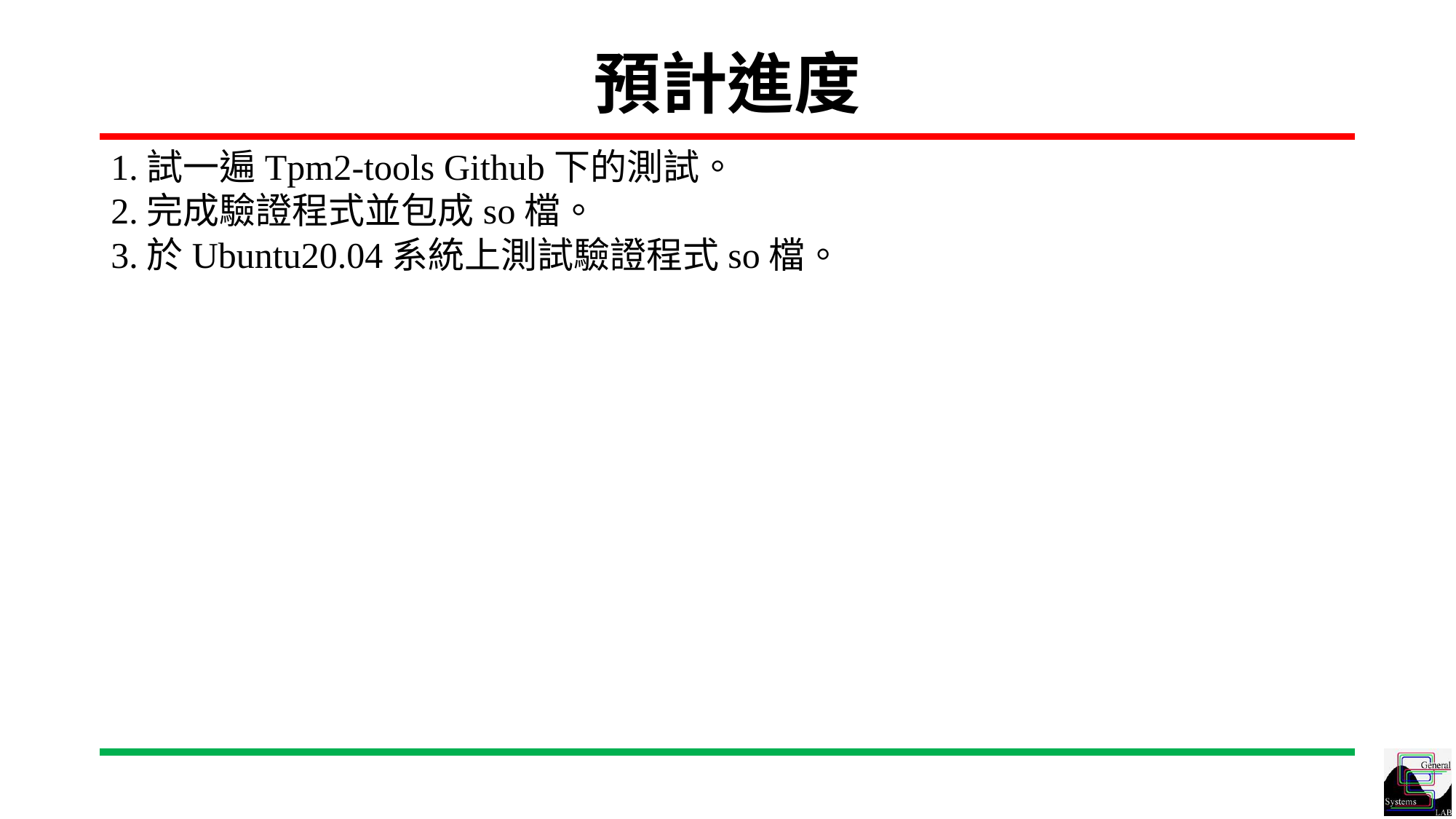

# 預計進度

1.試一遍Tpm2-tools Github下的測試。
2.完成驗證程式並包成so檔。
3.於Ubuntu20.04系統上測試驗證程式so檔。